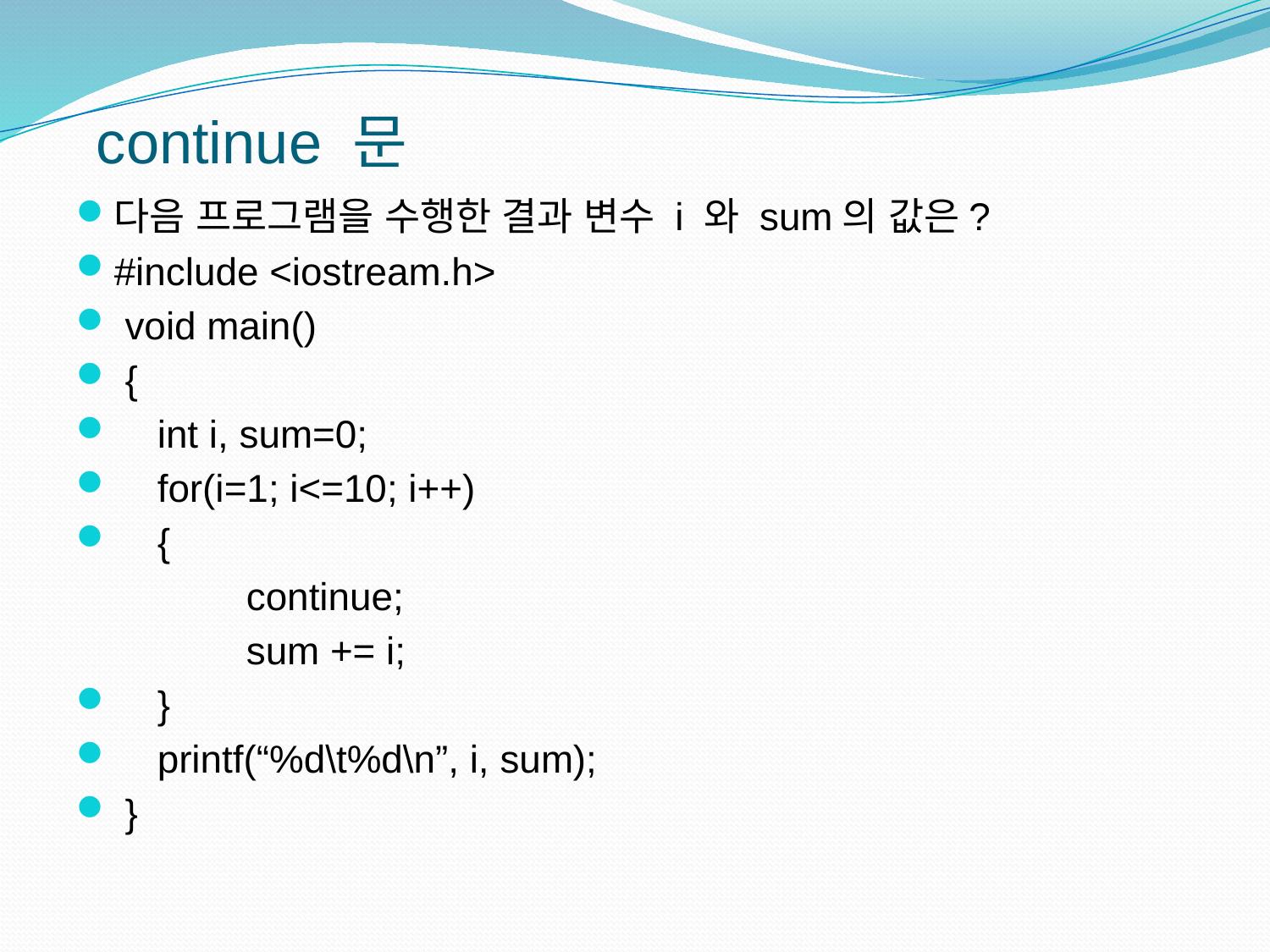

# continue 문
다음 프로그램을 수행한 결과 변수 i 와 sum의 값은?
#include <iostream.h>
 void main()
 {
    int i, sum=0;
    for(i=1; i<=10; i++)
    {
    continue;
    sum += i;
    }
    printf(“%d\t%d\n”, i, sum);
 }